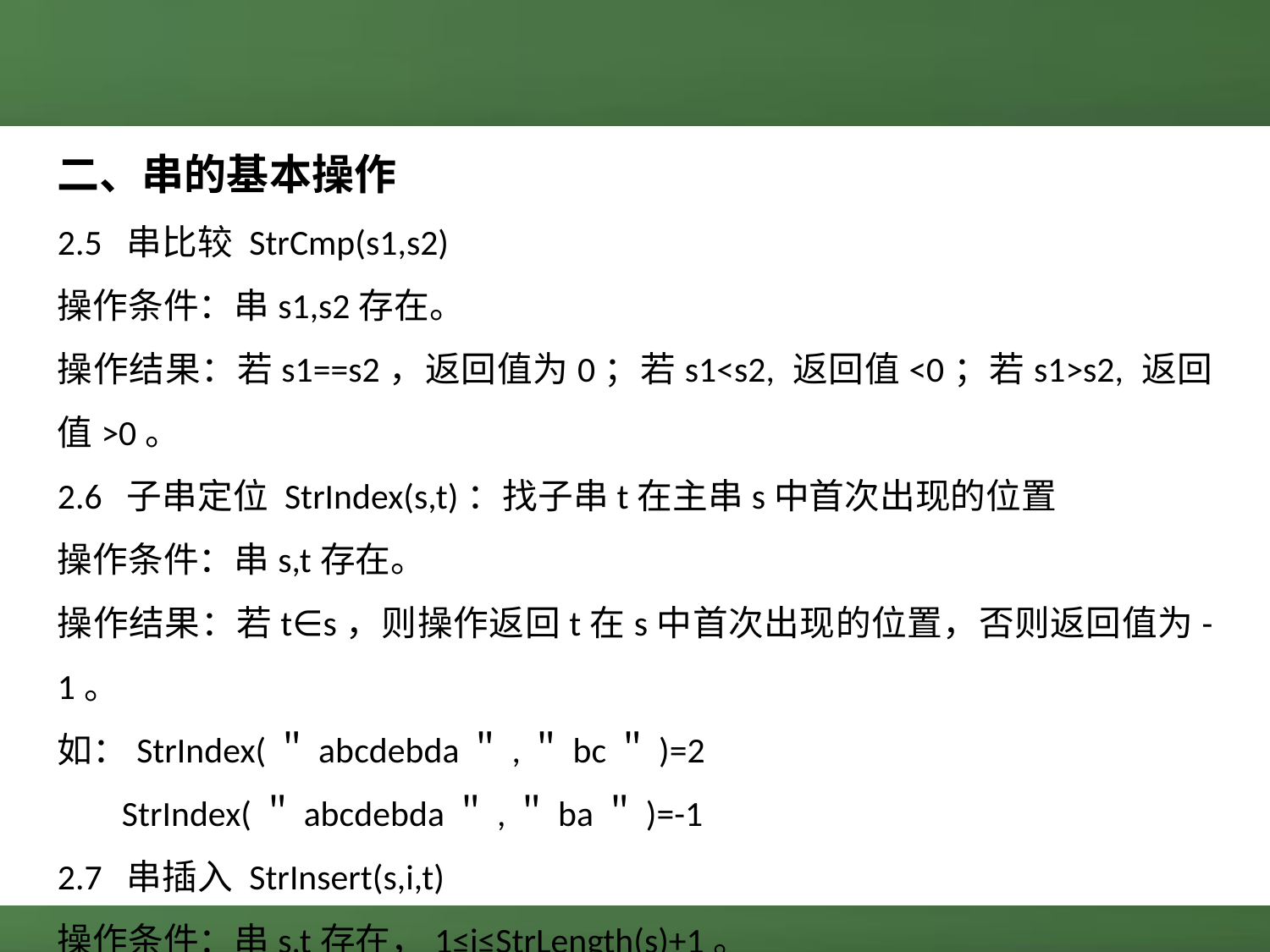

二、串的基本操作
2.5  串比较 StrCmp(s1,s2)
操作条件：串s1,s2存在。
操作结果：若s1==s2，返回值为0；若s1<s2, 返回值<0；若s1>s2, 返回值>0。
2.6  子串定位 StrIndex(s,t)：找子串t在主串s中首次出现的位置
操作条件：串s,t存在。
操作结果：若t∈s，则操作返回t在s中首次出现的位置，否则返回值为-1。
如：StrIndex(＂abcdebda＂,＂bc＂)=2
        StrIndex(＂abcdebda＂,＂ba＂)=-1
2.7  串插入 StrInsert(s,i,t)
操作条件：串s,t存在，1≤i≤StrLength(s)+1。
操作结果：将串t插入到串s 的第i个字符位置上，s的串值发生改变。